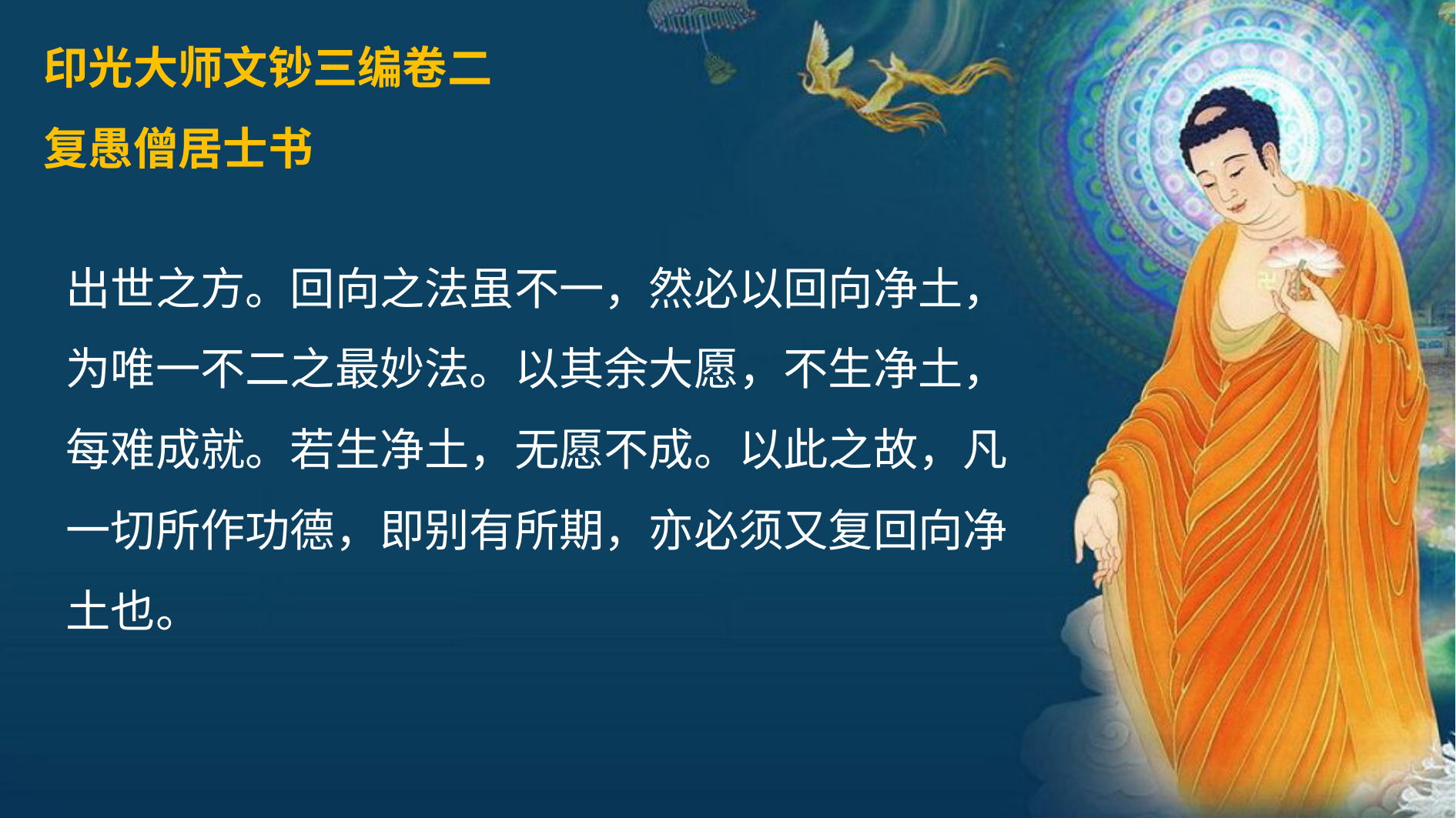

印光大师文钞三编卷二
复愚僧居士书
出世之方。回向之法虽不一，然必以回向净土，为唯一不二之最妙法。以其余大愿，不生净土，每难成就。若生净土，无愿不成。以此之故，凡一切所作功德，即别有所期，亦必须又复回向净土也。